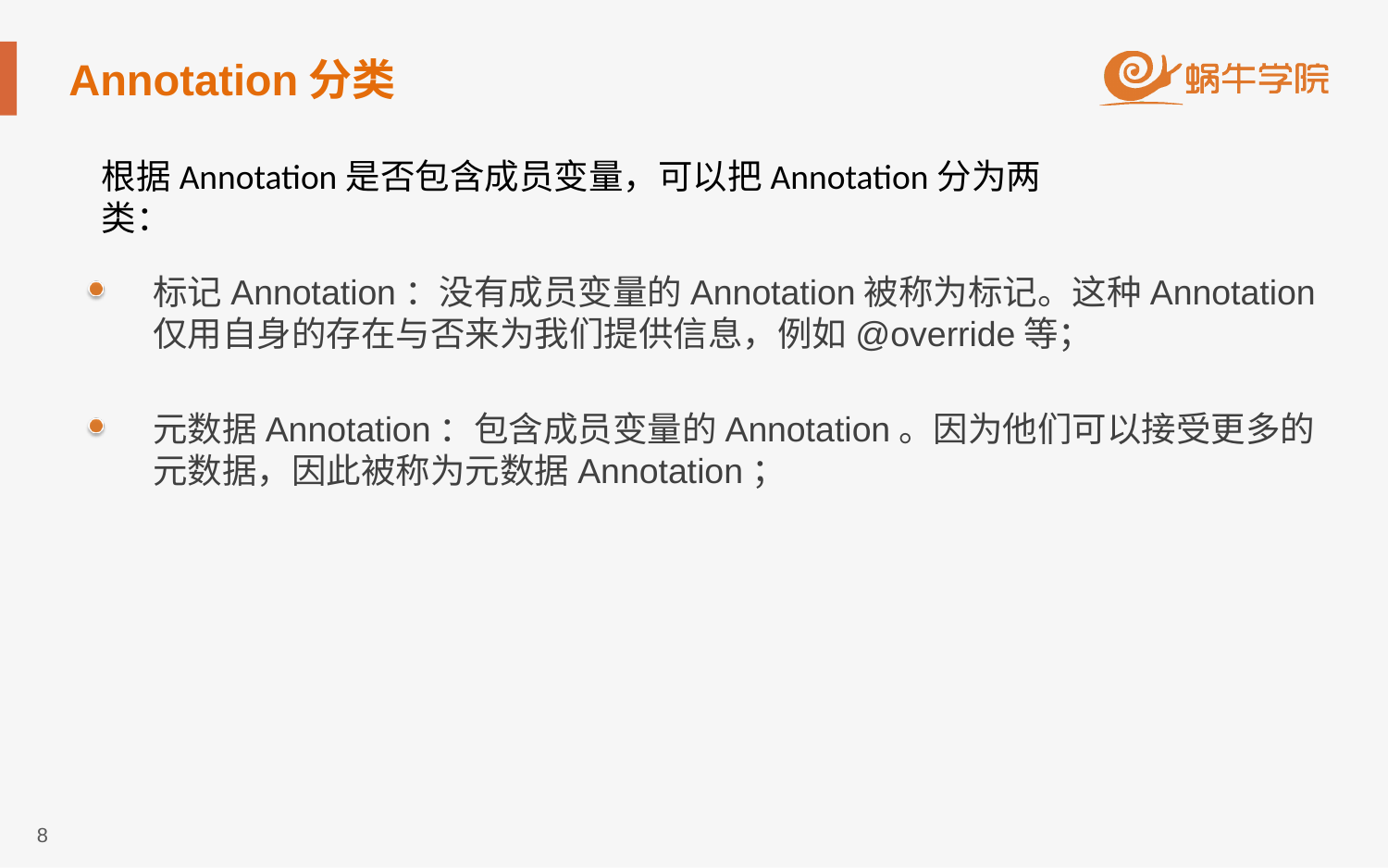

# Annotation分类
根据Annotation是否包含成员变量，可以把Annotation分为两类：
标记Annotation：没有成员变量的Annotation被称为标记。这种Annotation仅用自身的存在与否来为我们提供信息，例如@override等；
元数据Annotation：包含成员变量的Annotation。因为他们可以接受更多的元数据，因此被称为元数据Annotation；